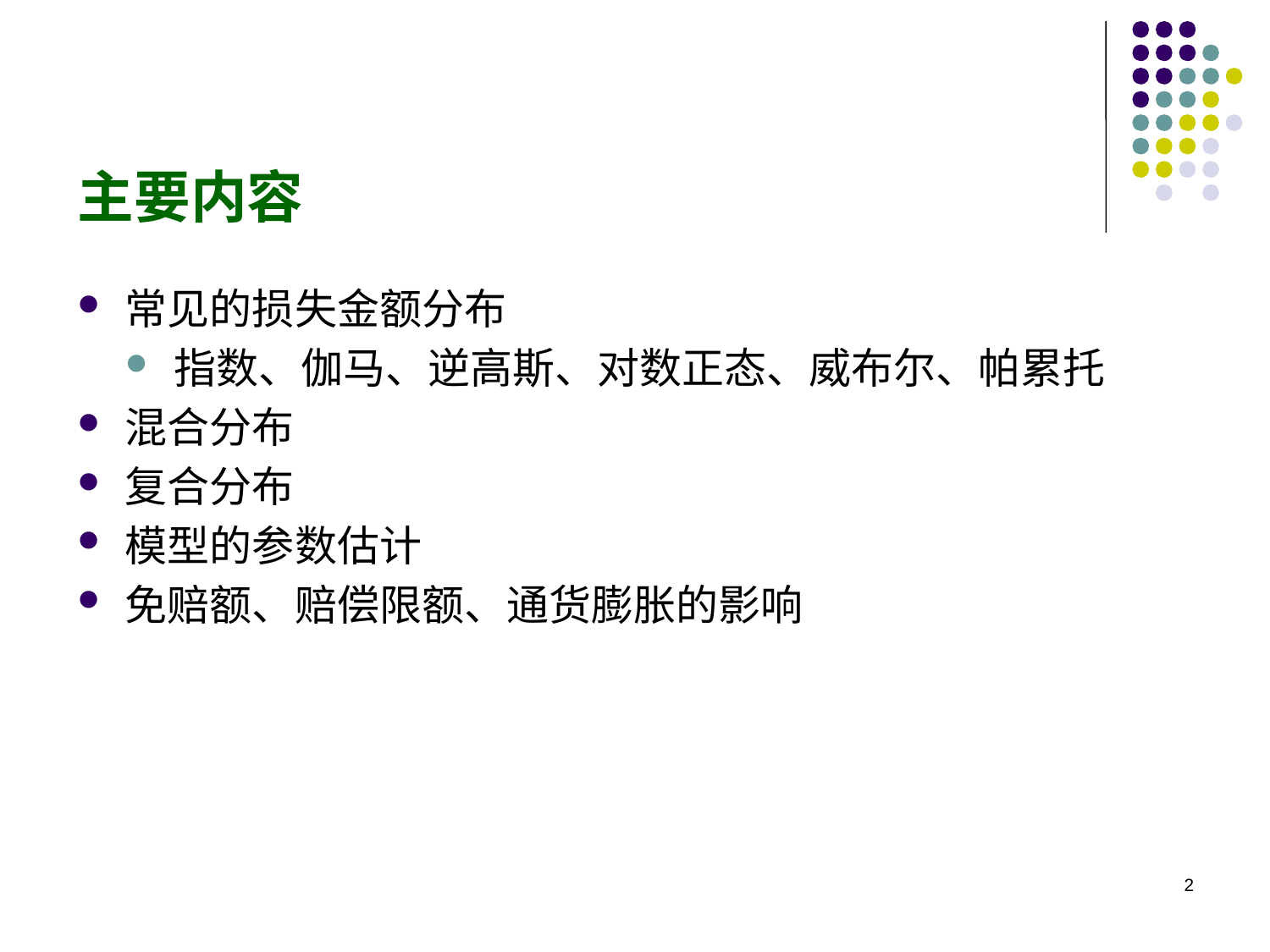

# 主要内容
常见的损失金额分布
指数、伽马、逆高斯、对数正态、威布尔、帕累托
混合分布
复合分布
模型的参数估计
免赔额、赔偿限额、通货膨胀的影响
2